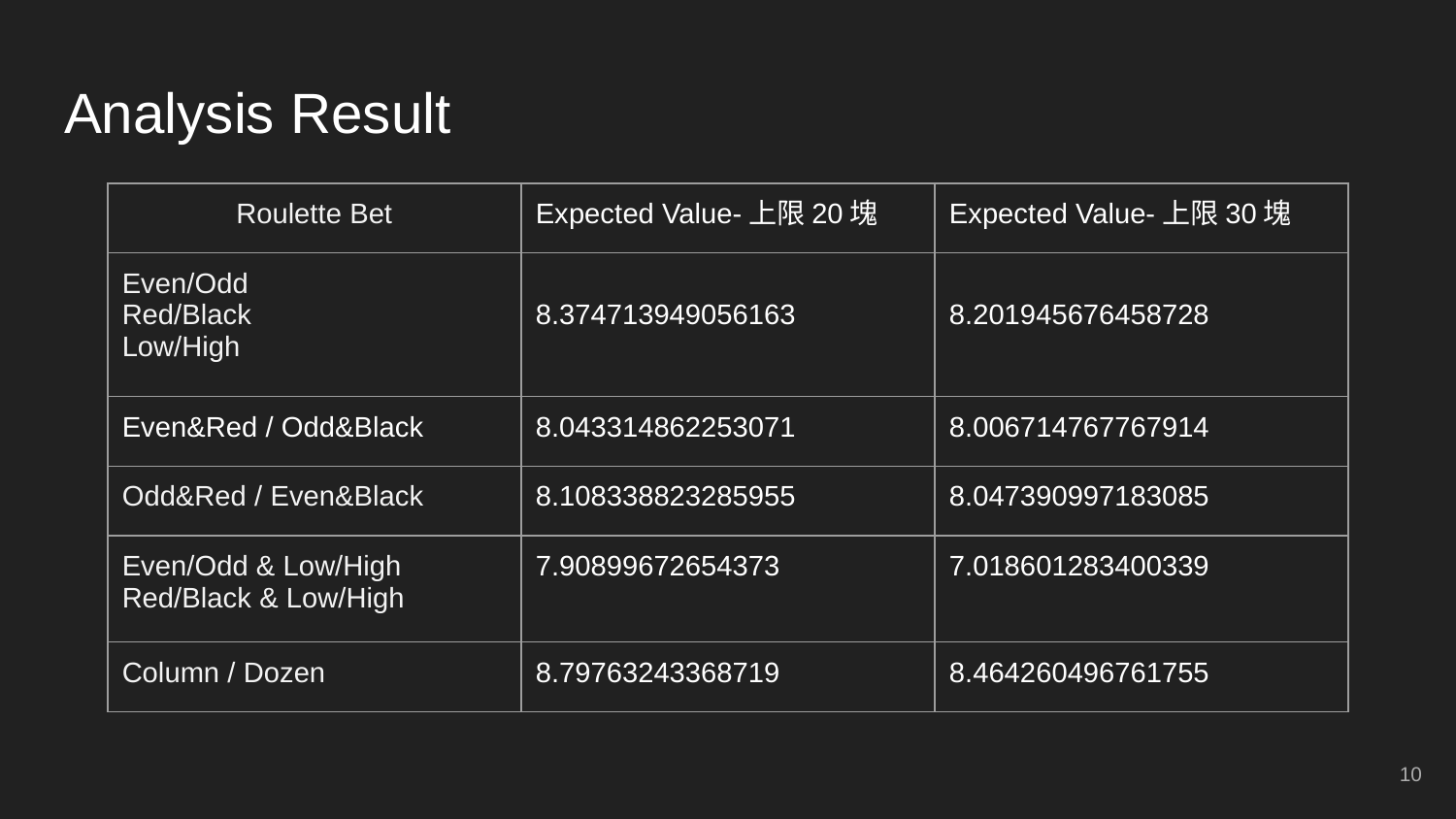

# Analysis Result

| Roulette Bet | Expected Value-上限20塊 | Expected Value-上限30塊 |
| --- | --- | --- |
| Even/Odd Red/Black Low/High | 8.374713949056163 | 8.201945676458728 |
| Even&Red / Odd&Black | 8.043314862253071 | 8.006714767767914 |
| Odd&Red / Even&Black | 8.108338823285955 | 8.047390997183085 |
| Even/Odd & Low/High Red/Black & Low/High | 7.90899672654373 | 7.018601283400339 |
| Column / Dozen | 8.79763243368719 | 8.464260496761755 |
10